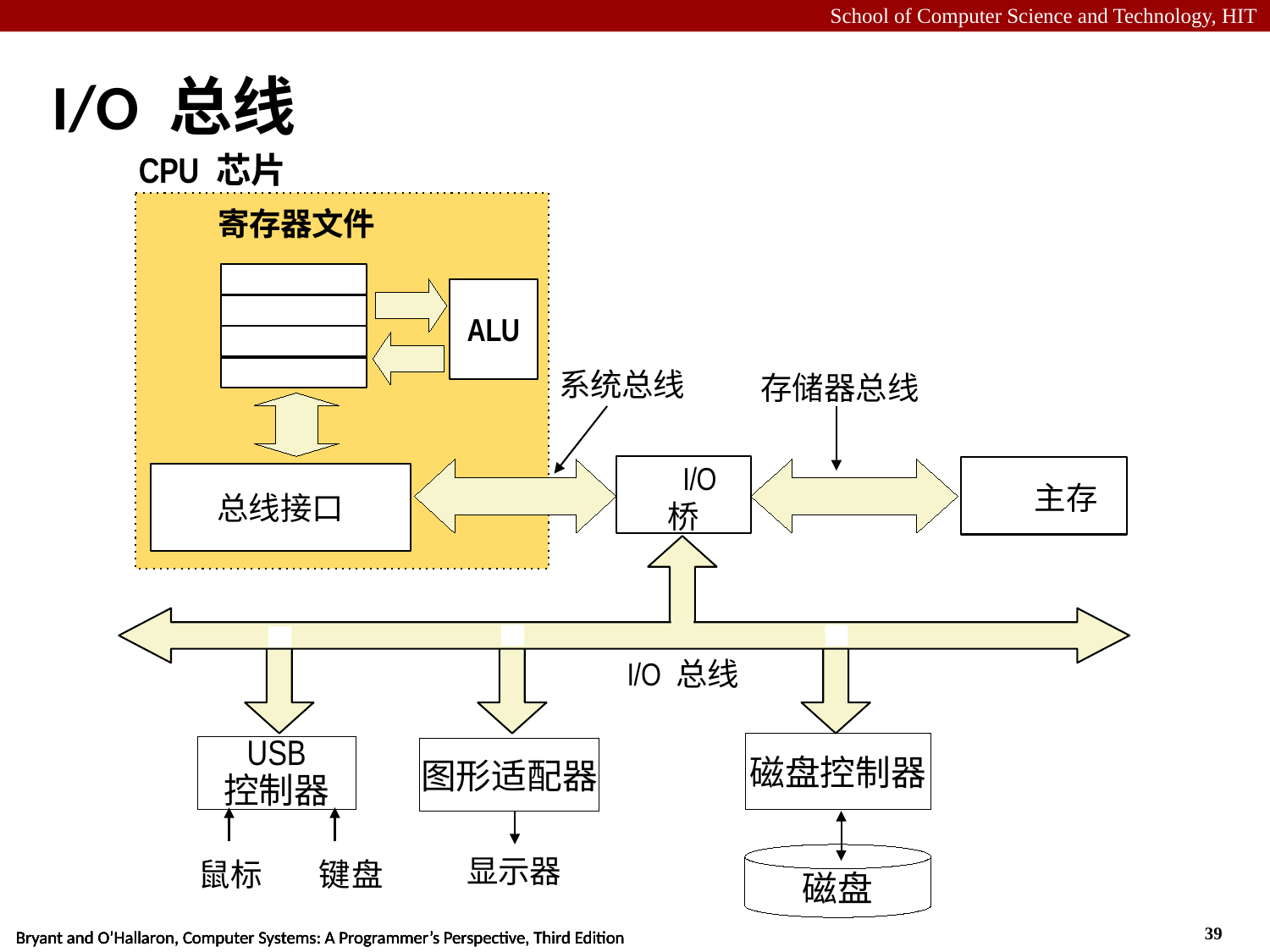

# I/O 总线
CPU 芯片

寄存器文件

ALU

系统总线
存储器总线

I/O桥
主存

总线接口

I/O 总线
磁盘控制器
USB
控制器
图形适配器

磁盘
显示器
鼠标       键盘